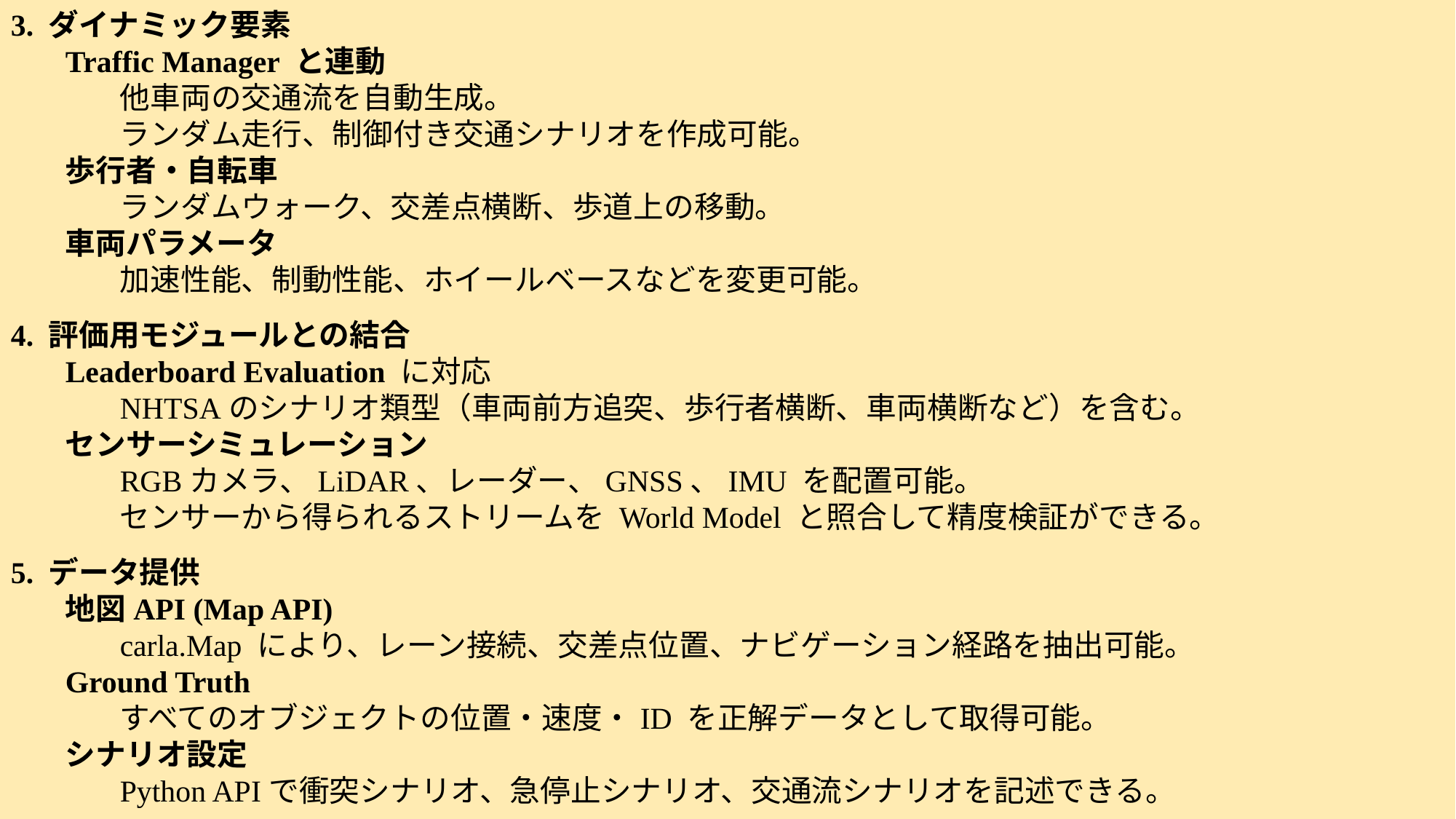

3. ダイナミック要素
Traffic Manager と連動
他車両の交通流を自動生成。
ランダム走行、制御付き交通シナリオを作成可能。
歩行者・自転車
ランダムウォーク、交差点横断、歩道上の移動。
車両パラメータ
加速性能、制動性能、ホイールベースなどを変更可能。

4. 評価用モジュールとの結合
Leaderboard Evaluation に対応
NHTSAのシナリオ類型（車両前方追突、歩行者横断、車両横断など）を含む。
センサーシミュレーション
RGBカメラ、LiDAR、レーダー、GNSS、IMU を配置可能。
センサーから得られるストリームを World Model と照合して精度検証ができる。

5. データ提供
地図API (Map API)
carla.Map により、レーン接続、交差点位置、ナビゲーション経路を抽出可能。
Ground Truth
すべてのオブジェクトの位置・速度・ID を正解データとして取得可能。
シナリオ設定
Python APIで衝突シナリオ、急停止シナリオ、交通流シナリオを記述できる。